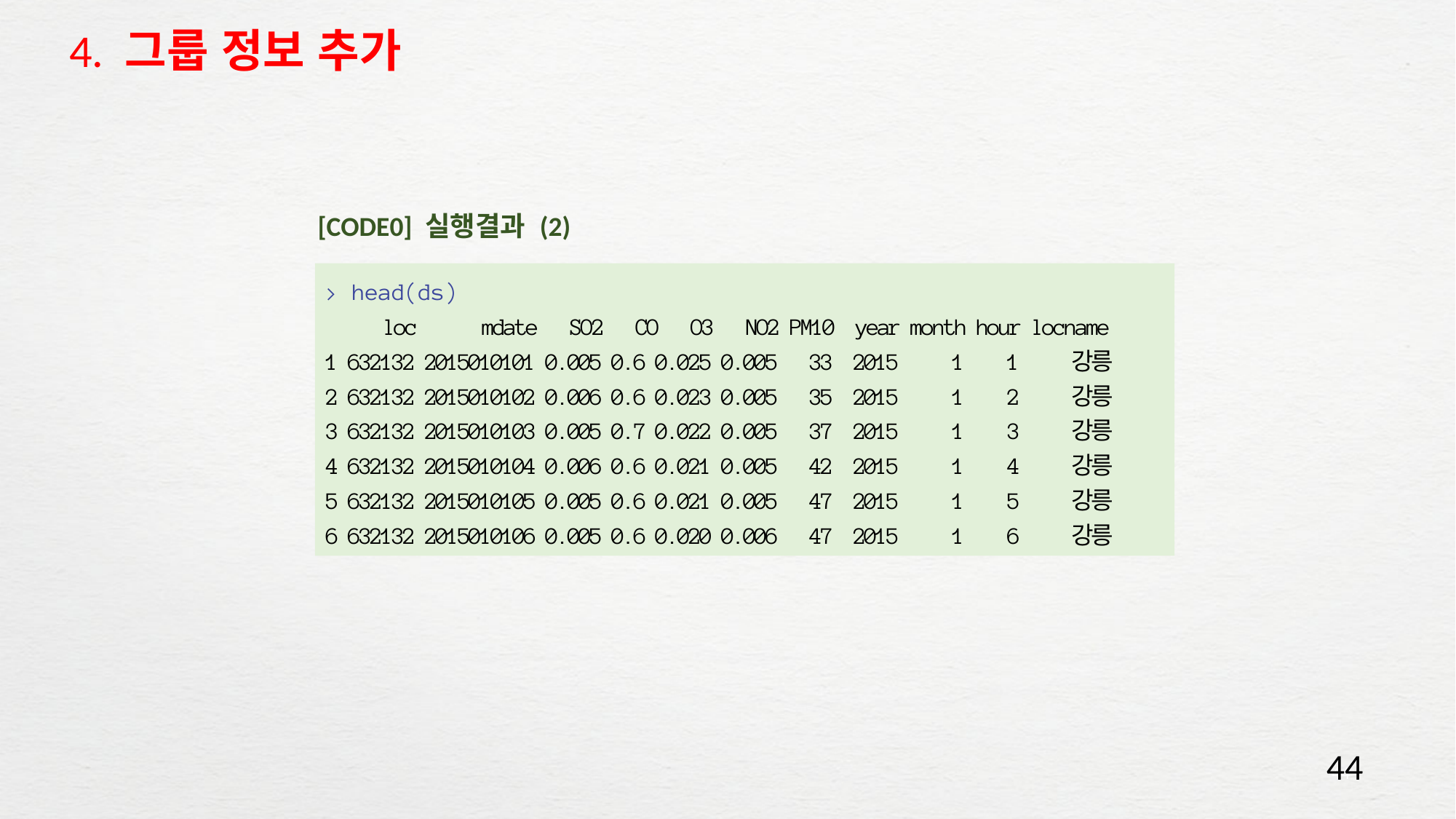

# 4. 그룹 정보 추가
[CODE0] 실행결과 (2)
> head(ds)
     loc      mdate   SO2   CO   O3   NO2 PM10  year month hour locname
1 632132 2015010101 0.005 0.6 0.025 0.005   33  2015     1    1    강릉
2 632132 2015010102 0.006 0.6 0.023 0.005   35  2015     1    2    강릉
3 632132 2015010103 0.005 0.7 0.022 0.005   37  2015     1    3    강릉
4 632132 2015010104 0.006 0.6 0.021 0.005   42  2015     1    4    강릉
5 632132 2015010105 0.005 0.6 0.021 0.005   47  2015     1    5    강릉
6 632132 2015010106 0.005 0.6 0.020 0.006   47  2015     1    6    강릉
44
44